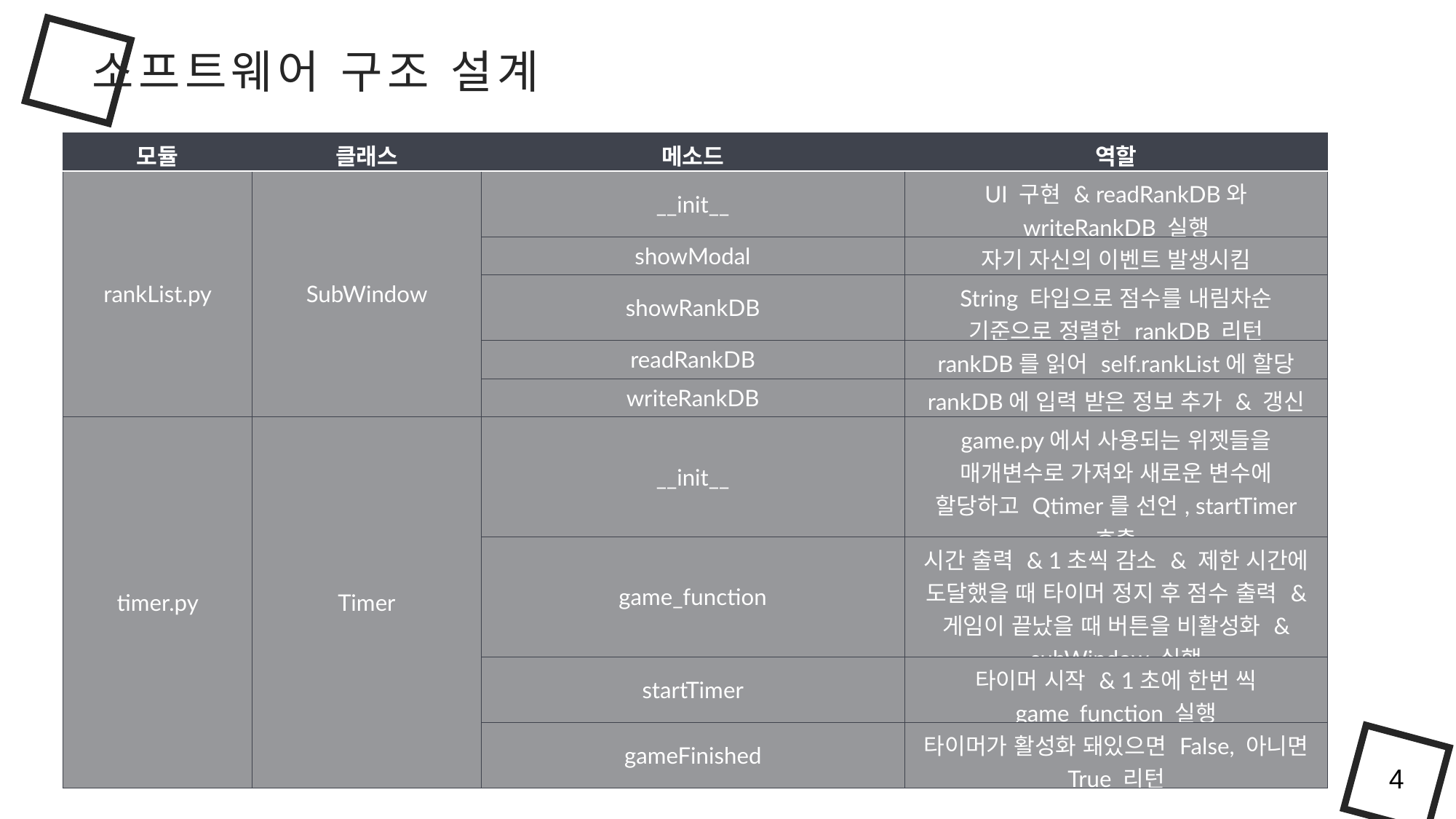

소프트웨어 구조 설계
| 모듈 | 클래스 | 메소드 | 역할 |
| --- | --- | --- | --- |
| rankList.py | SubWindow | \_\_init\_\_ | UI 구현 & readRankDB와 writeRankDB 실행 |
|  |  | showModal | 자기 자신의 이벤트 발생시킴 |
|  |  | showRankDB | String 타입으로 점수를 내림차순 기준으로 정렬한 rankDB 리턴 |
|  |  | readRankDB | rankDB를 읽어 self.rankList에 할당 |
|  |  | writeRankDB | rankDB에 입력 받은 정보 추가 & 갱신 |
| timer.py | Timer | \_\_init\_\_ | game.py에서 사용되는 위젯들을 매개변수로 가져와 새로운 변수에 할당하고 Qtimer를 선언, startTimer 호출 |
|  |  | game\_function | 시간 출력 & 1초씩 감소 & 제한 시간에 도달했을 때 타이머 정지 후 점수 출력 & 게임이 끝났을 때 버튼을 비활성화 & subWindow 실행 |
|  |  | startTimer | 타이머 시작 & 1초에 한번 씩 game\_function 실행 |
|  |  | gameFinished | 타이머가 활성화 돼있으면 False, 아니면 True 리턴 |